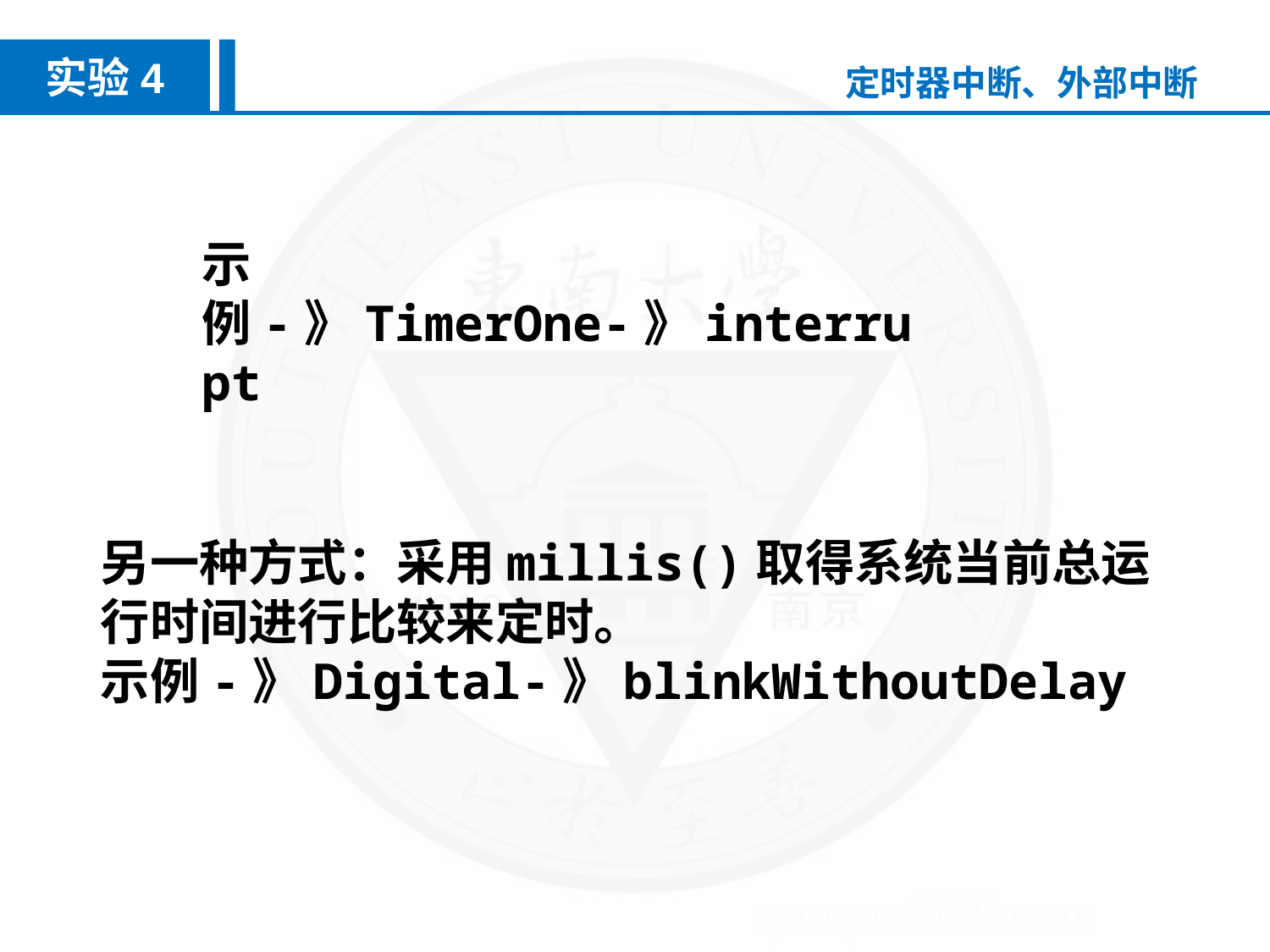

实验4

定时器中断、外部中断
示例-》TimerOne-》interrupt
另一种方式：采用millis()取得系统当前总运行时间进行比较来定时。
示例-》Digital-》blinkWithoutDelay